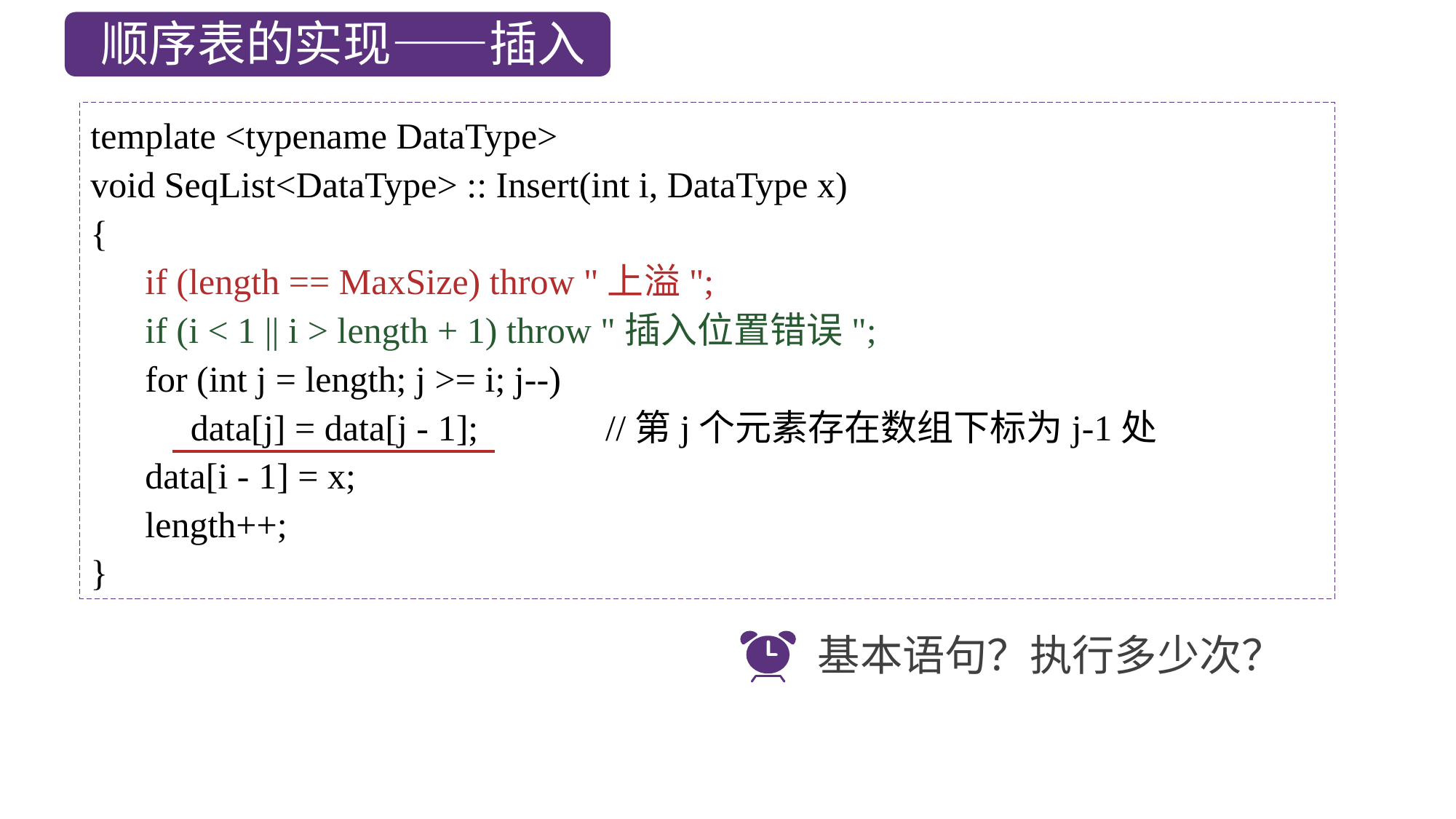

顺序表的实现——插入

template <typename DataType>
void SeqList<DataType> :: Insert(int i, DataType x)
{
      if (length == MaxSize) throw "上溢";
      if (i < 1 || i > length + 1) throw "插入位置错误";
      for (int j = length; j >= i; j--)
           data[j] = data[j - 1];              //第j个元素存在数组下标为j-1处
      data[i - 1] = x;
      length++;
}
基本语句？执行多少次？